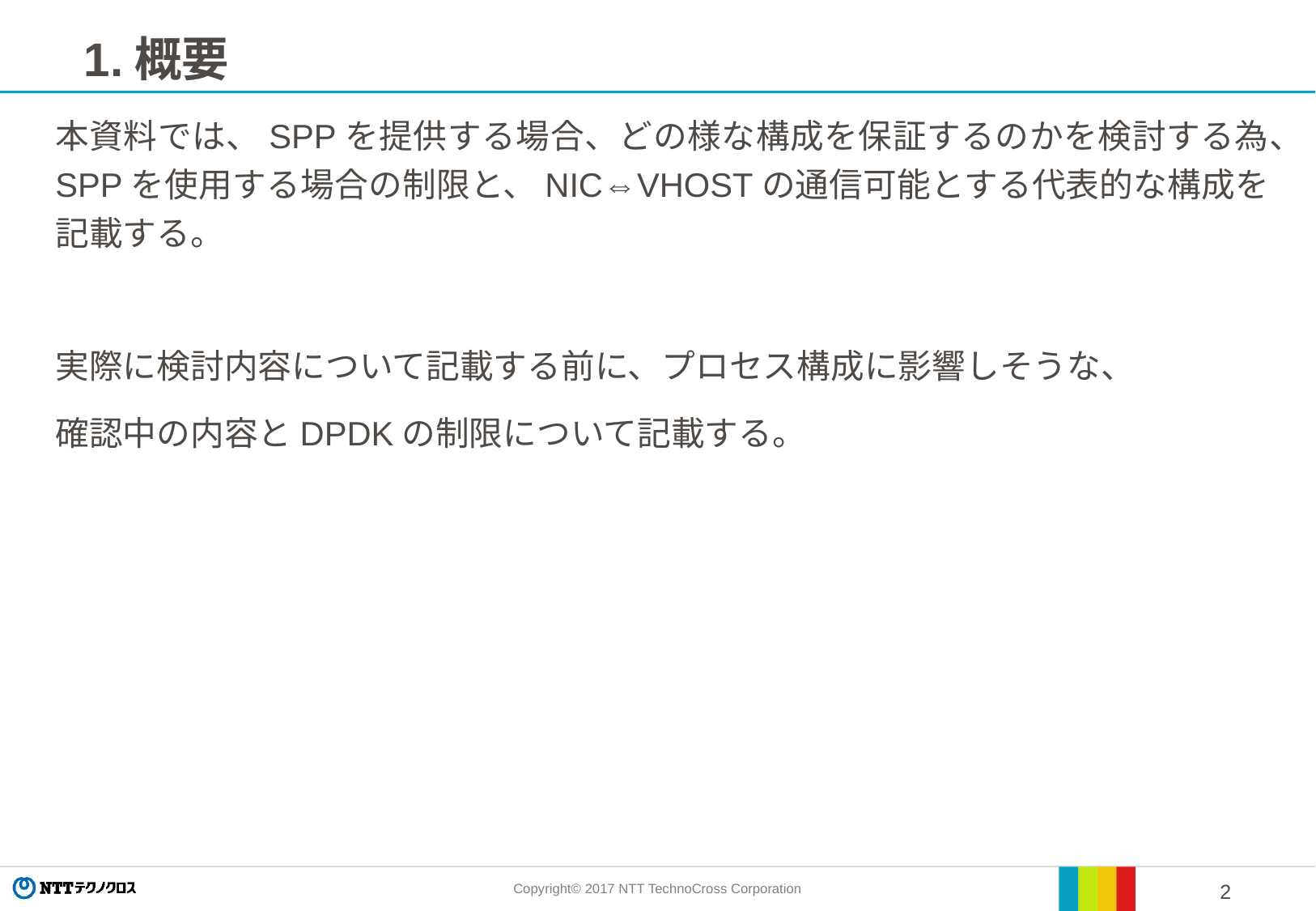

# 1.概要
本資料では、SPPを提供する場合、どの様な構成を保証するのかを検討する為、SPPを使用する場合の制限と、NIC⇔VHOSTの通信可能とする代表的な構成を記載する。

実際に検討内容について記載する前に、プロセス構成に影響しそうな、
確認中の内容とDPDKの制限について記載する。